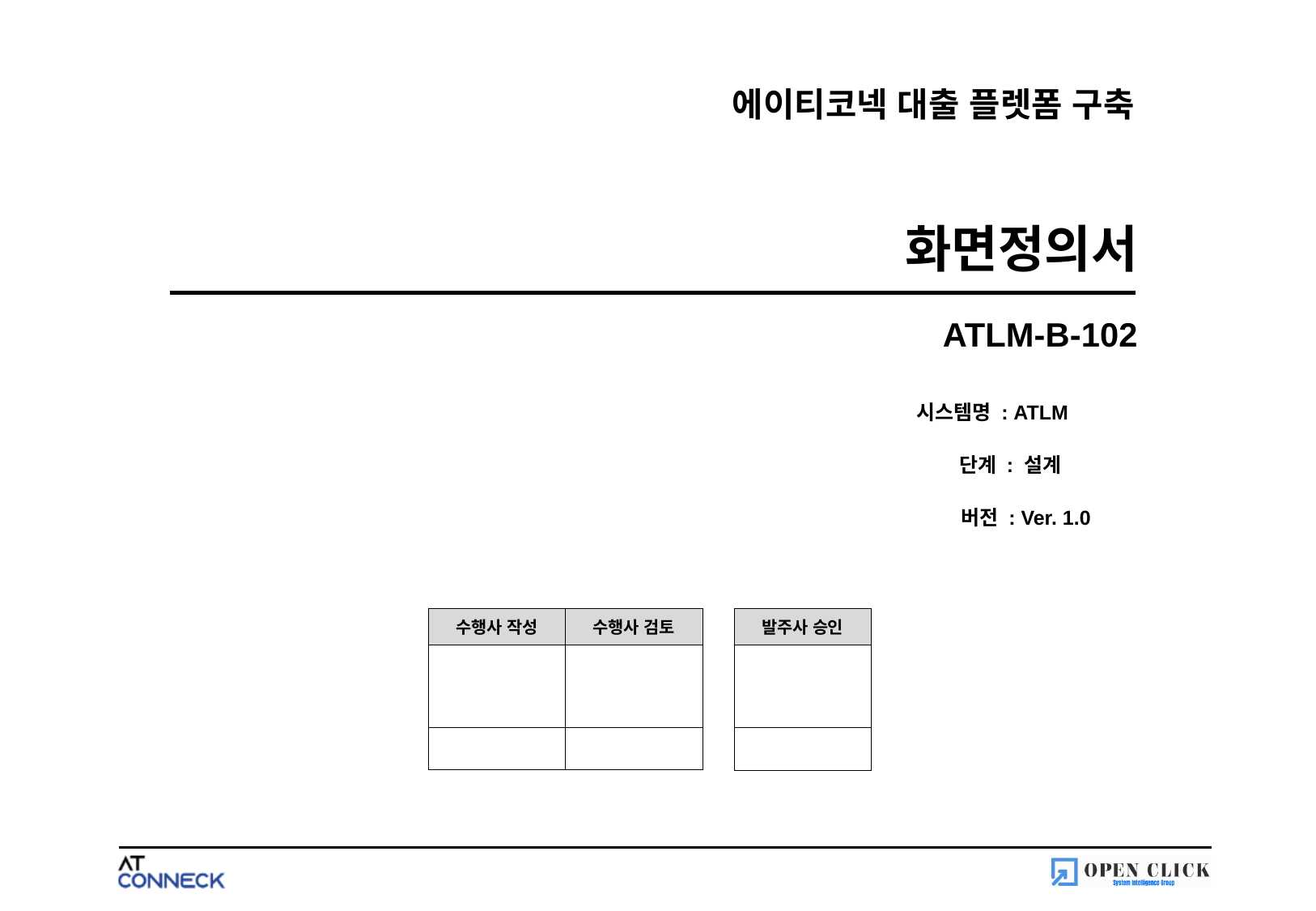

에이티코넥 대출 플렛폼 구축
화면정의서
ATLM-B-102
시스템명 : ATLM
단계 : 설계
버전 : Ver. 1.0
| 발주사 승인 |
| --- |
|  |
|  |
| 수행사 작성 | 수행사 검토 |
| --- | --- |
|  |  |
|  |  |